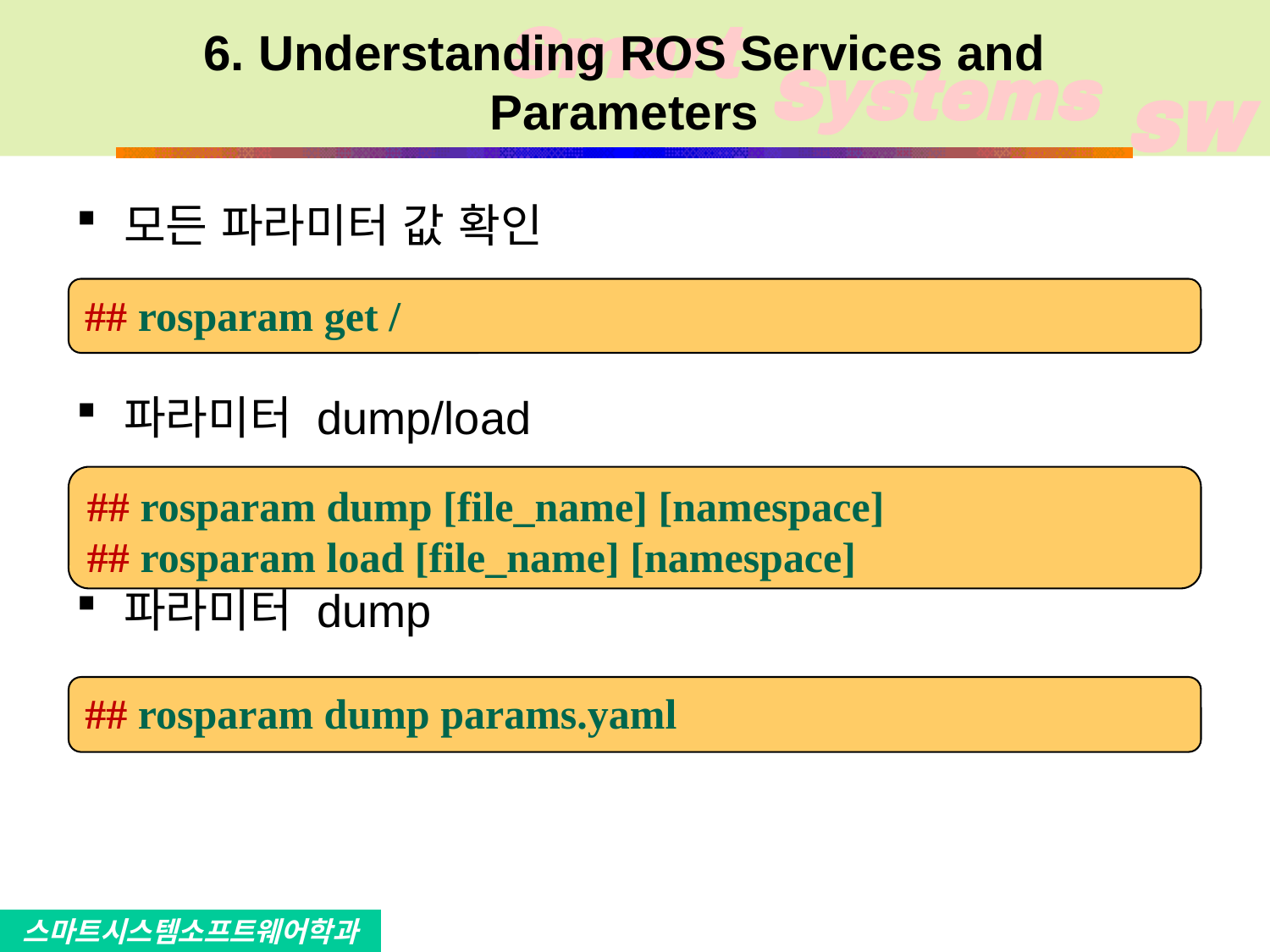

# 6. Understanding ROS Services and Parameters
모든 파라미터 값 확인

파라미터 dump/load

파라미터 dump

## rosparam get /
## rosparam dump [file_name] [namespace]
## rosparam load [file_name] [namespace]
## rosparam dump params.yaml